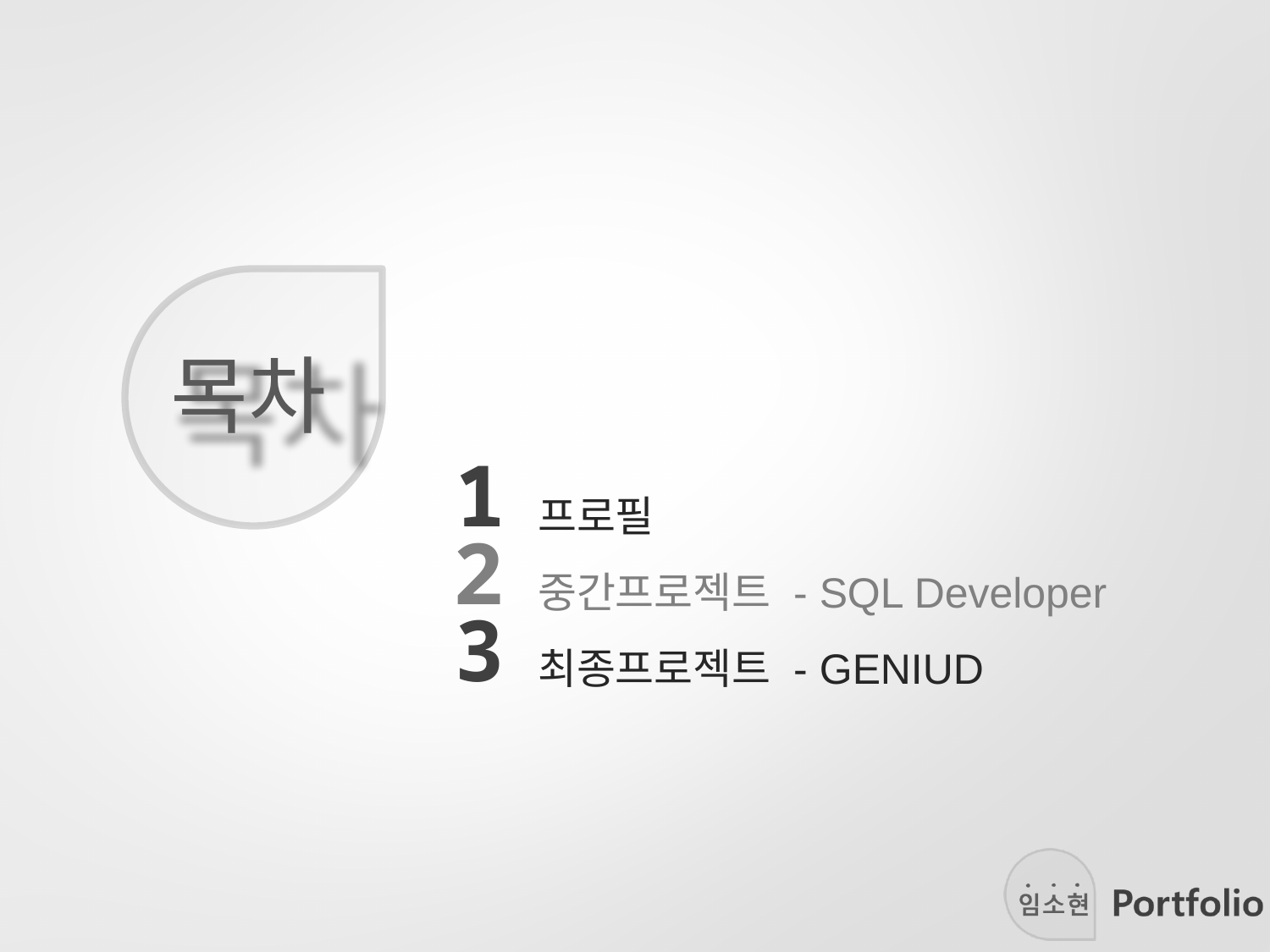

목차
프로필
중간프로젝트 - SQL Developer
최종프로젝트 - GENIUD
1
2
3